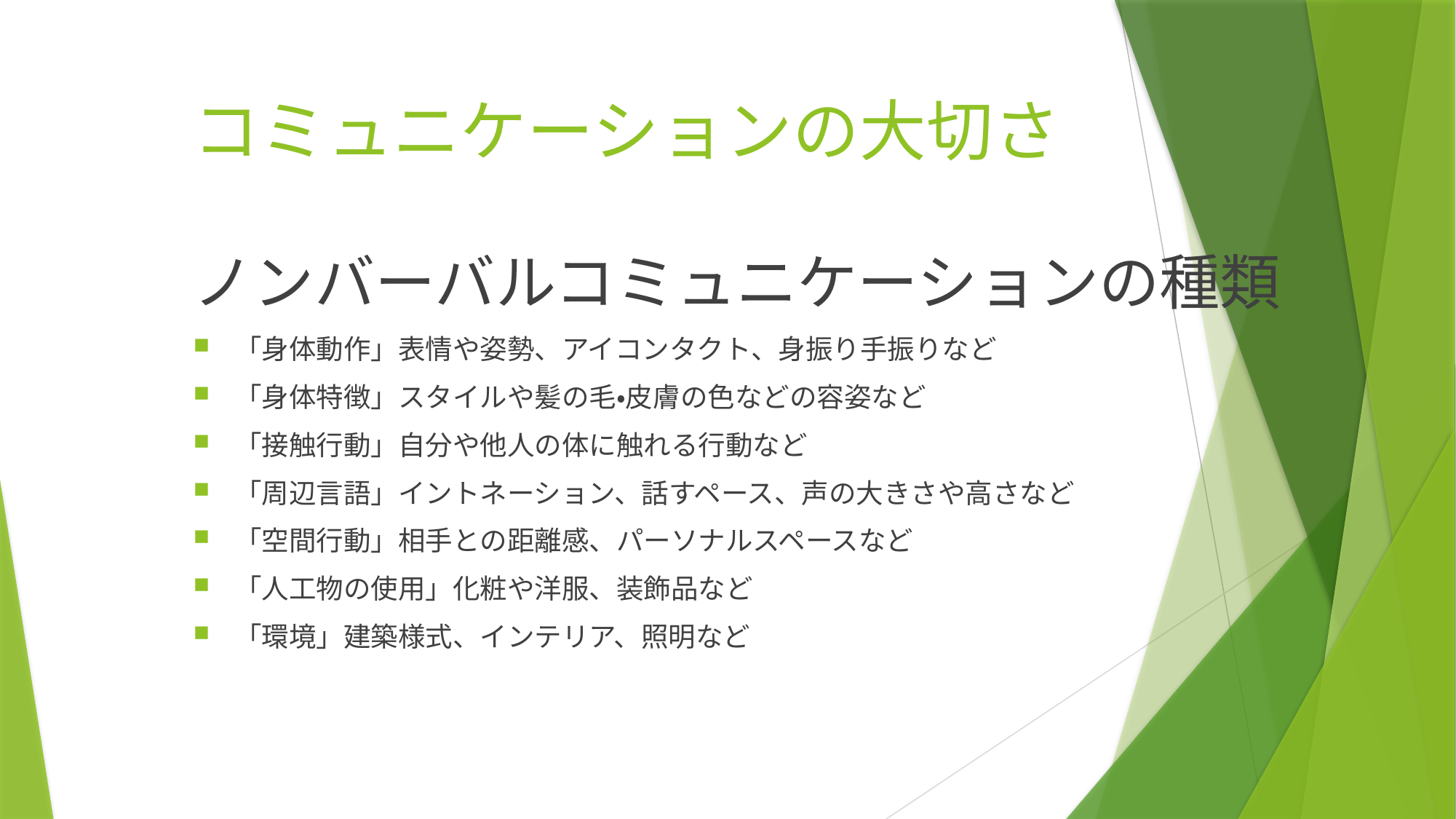

# コミュニケーションの大切さ
ノンバーバルコミュニケーションの種類
「身体動作」表情や姿勢、アイコンタクト、身振り手振りなど
「身体特徴」スタイルや髪の毛・皮膚の色などの容姿など
「接触行動」自分や他人の体に触れる行動など
「周辺言語」イントネーション、話すペース、声の大きさや高さなど
「空間行動」相手との距離感、パーソナルスペースなど
「人工物の使用」化粧や洋服、装飾品など
「環境」建築様式、インテリア、照明など